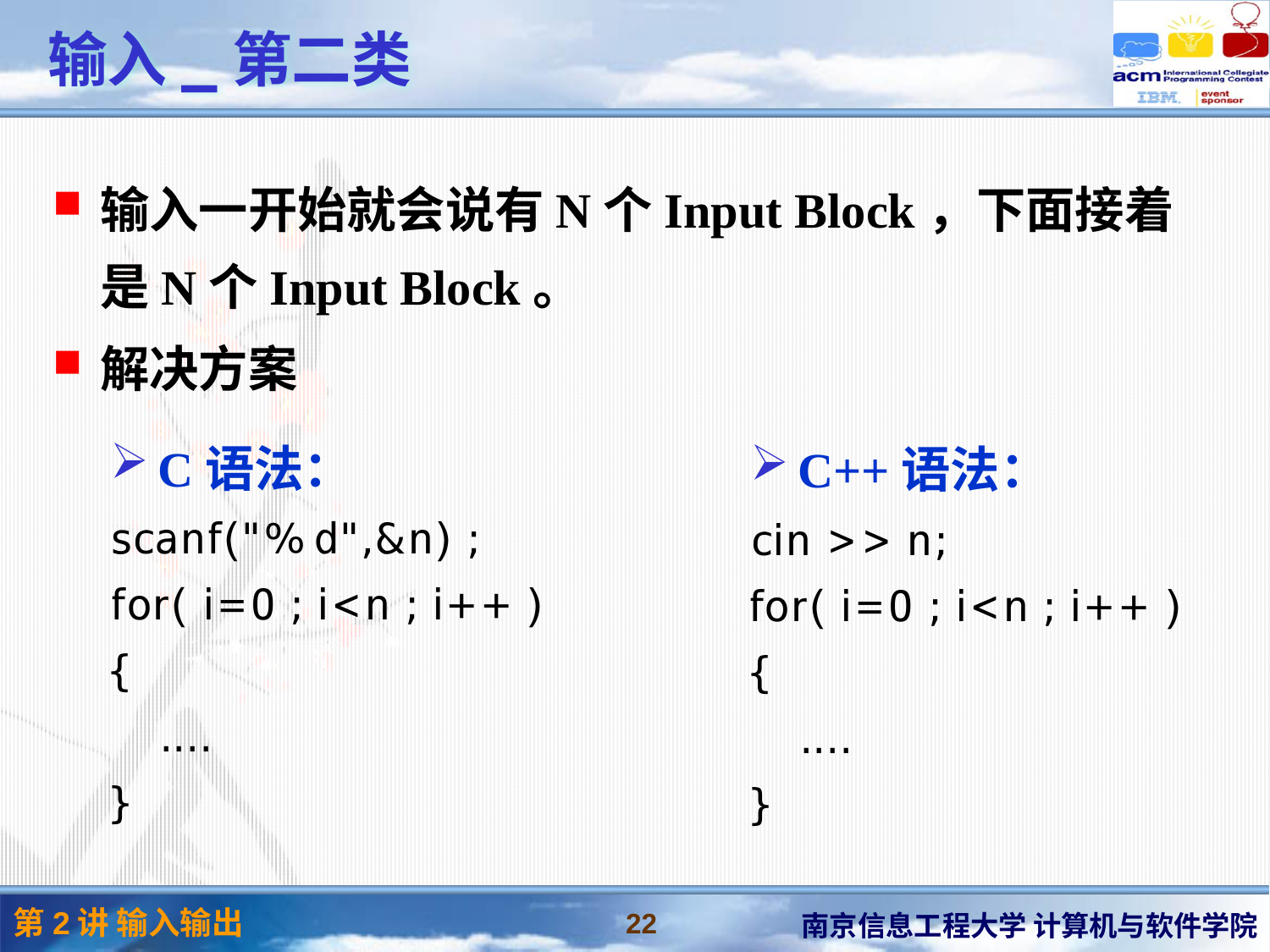

# 输入_第二类
输入一开始就会说有N个Input Block，下面接着是N个Input Block。
解决方案
C语法：
scanf("%d",&n) ;
for( i=0 ; i<n ; i++ )
{
    ....
}
C++语法：
cin >> n;
for( i=0 ; i<n ; i++ )
{
    ....
}